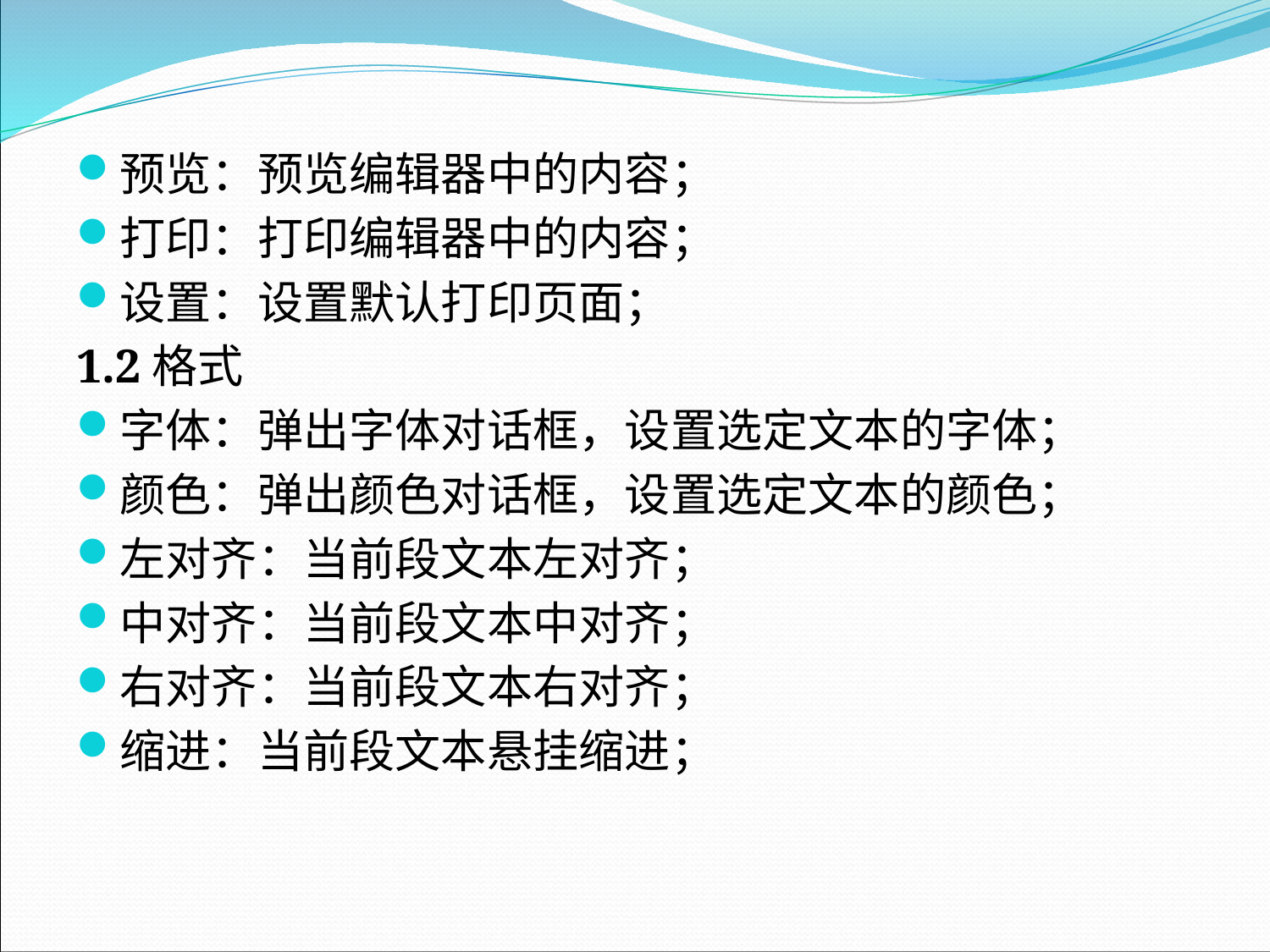

预览：预览编辑器中的内容；
打印：打印编辑器中的内容；
设置：设置默认打印页面；
1.2格式
字体：弹出字体对话框，设置选定文本的字体；
颜色：弹出颜色对话框，设置选定文本的颜色；
左对齐：当前段文本左对齐；
中对齐：当前段文本中对齐；
右对齐：当前段文本右对齐；
缩进：当前段文本悬挂缩进；